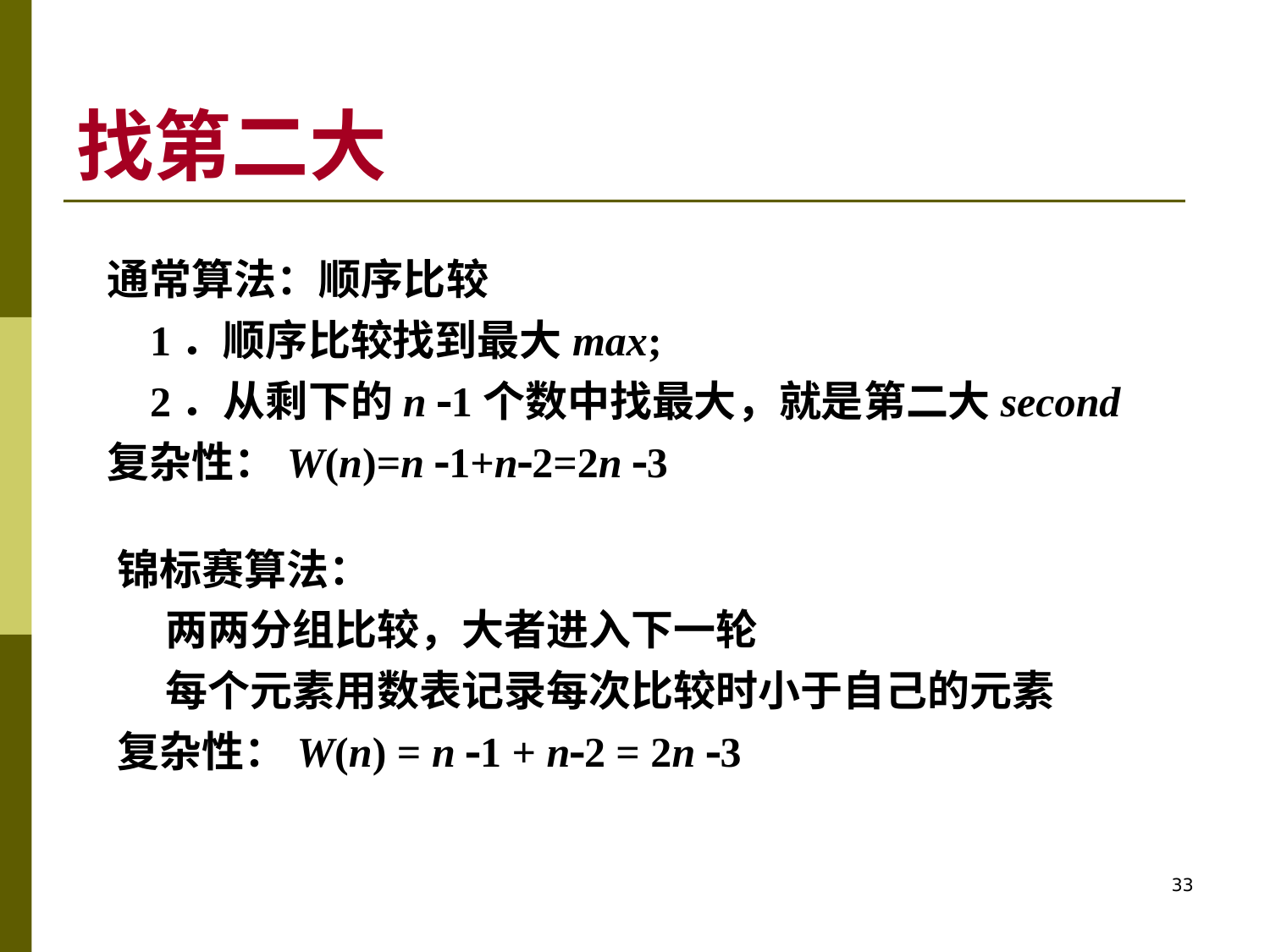

找第二大
通常算法：顺序比较
    1．顺序比较找到最大max;
    2．从剩下的n −1个数中找最大，就是第二大second
复杂性：W(n)=n −1+n−2=2n −3
锦标赛算法：
    两两分组比较，大者进入下一轮
    每个元素用数表记录每次比较时小于自己的元素
复杂性：W(n) = n −1 + n−2 = 2n −3
33